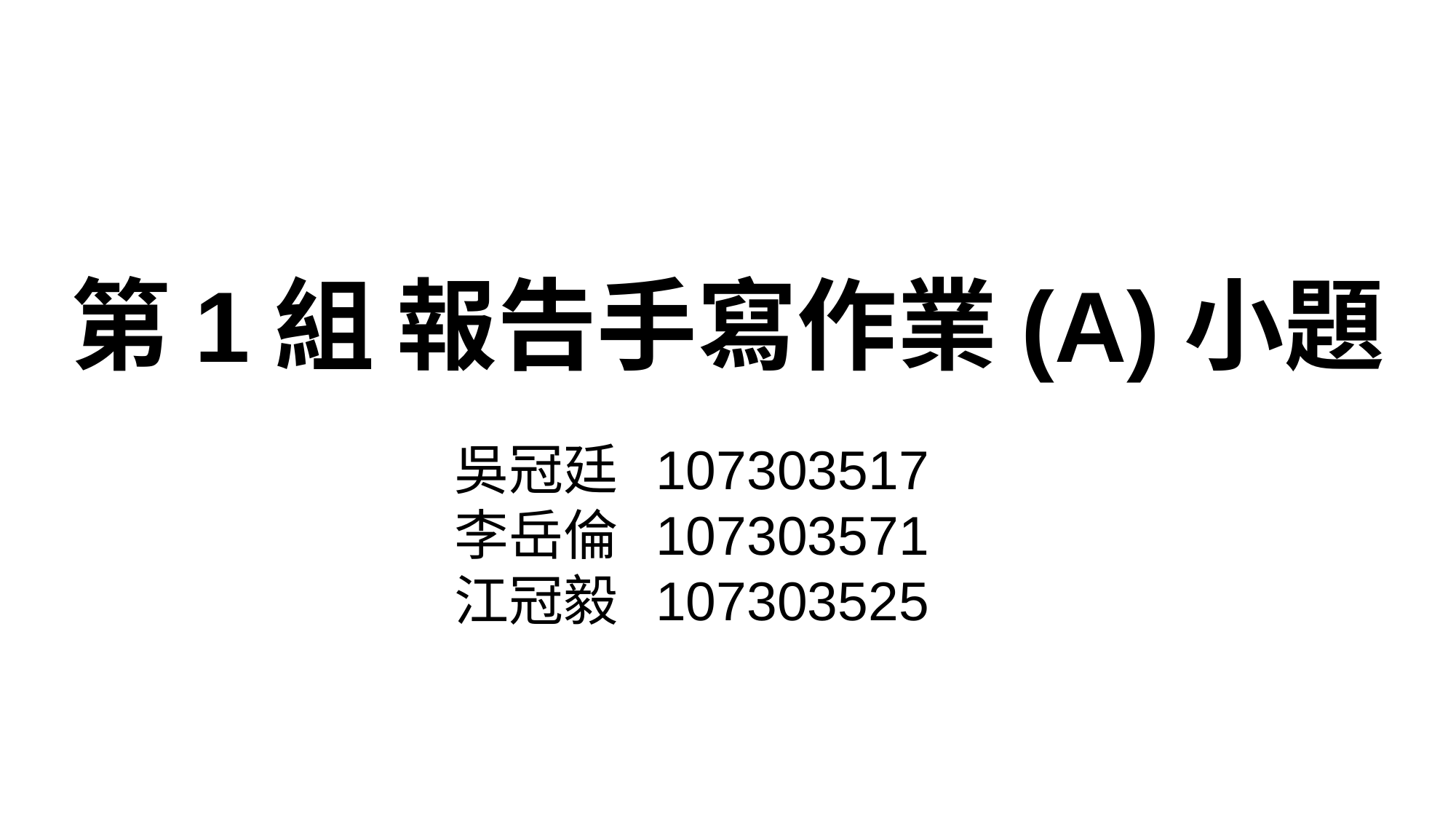

第1組 報告手寫作業(A)小題
吳冠廷  107303517
李岳倫  107303571
江冠毅  107303525